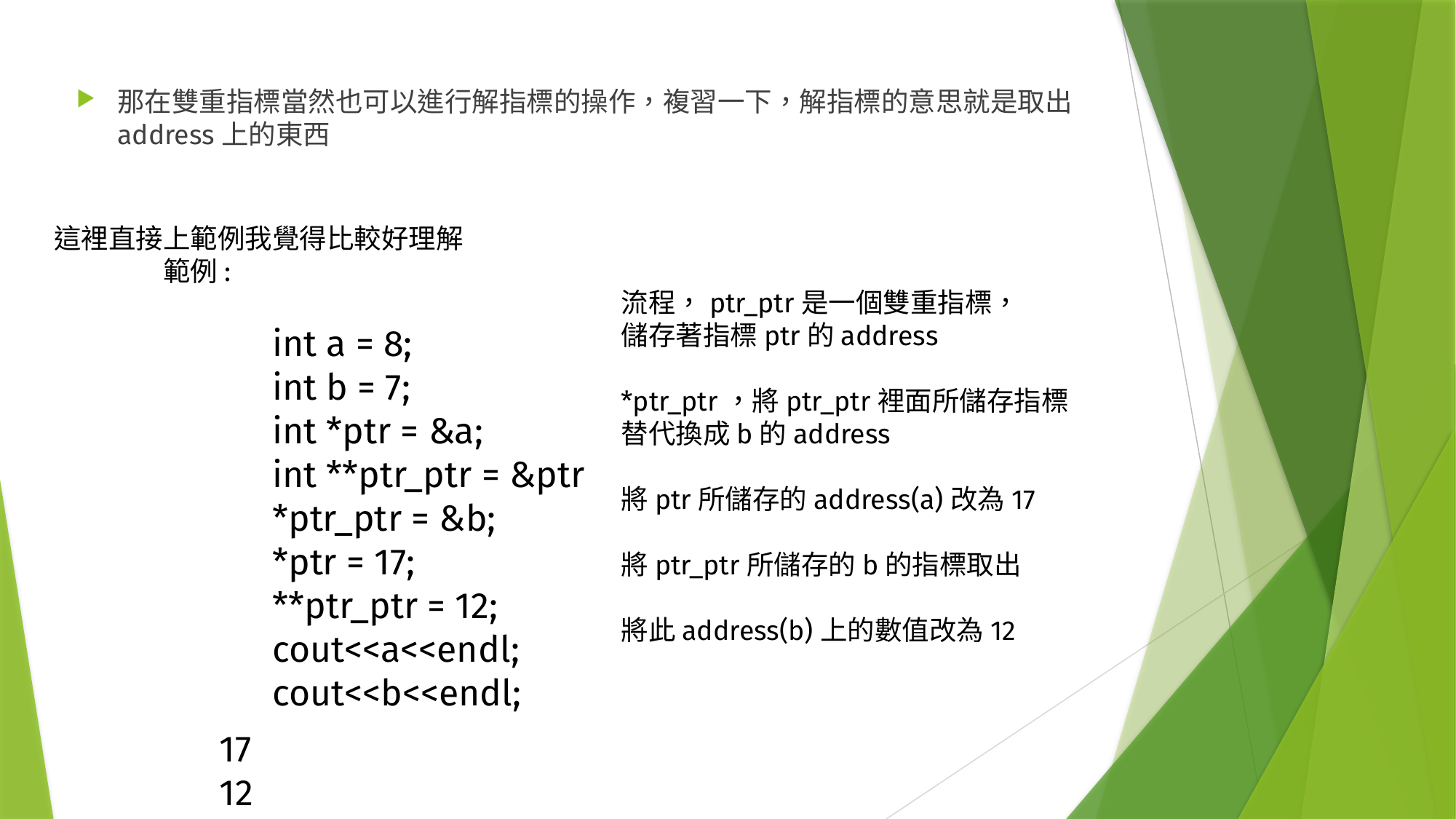

那在雙重指標當然也可以進行解指標的操作，複習一下，解指標的意思就是取出address上的東西
這裡直接上範例我覺得比較好理解
	範例:

		int a = 8;
		int b = 7;
		int *ptr = &a;
		int **ptr_ptr = &ptr
		*ptr_ptr = &b;
		*ptr = 17;
		**ptr_ptr = 12;
		cout<<a<<endl;
		cout<<b<<endl;
流程，ptr_ptr是一個雙重指標，
儲存著指標ptr的address

*ptr_ptr，將ptr_ptr裡面所儲存指標
替代換成b的address

將ptr所儲存的address(a)改為17

將ptr_ptr所儲存的b的指標取出

將此address(b)上的數值改為12
17
12